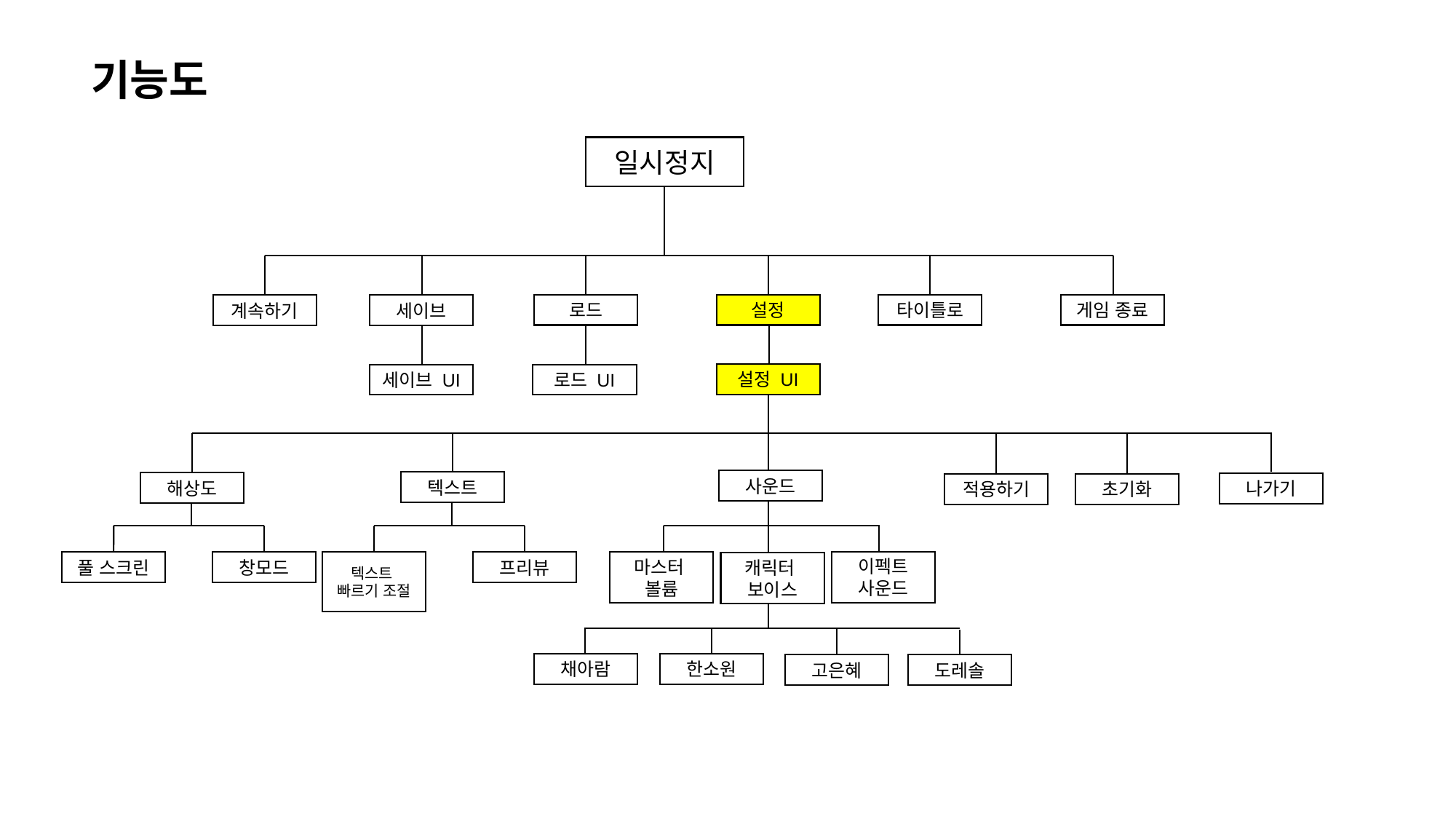

기능도
일시정지
타이틀로
게임 종료
로드
설정
계속하기
세이브
설정 UI
세이브 UI
로드 UI
사운드
텍스트
해상도
나가기
적용하기
초기화
이펙트
사운드
텍스트
빠르기 조절
풀 스크린
창모드
프리뷰
마스터
볼륨
캐릭터
보이스
채아람
한소원
도레솔
고은혜